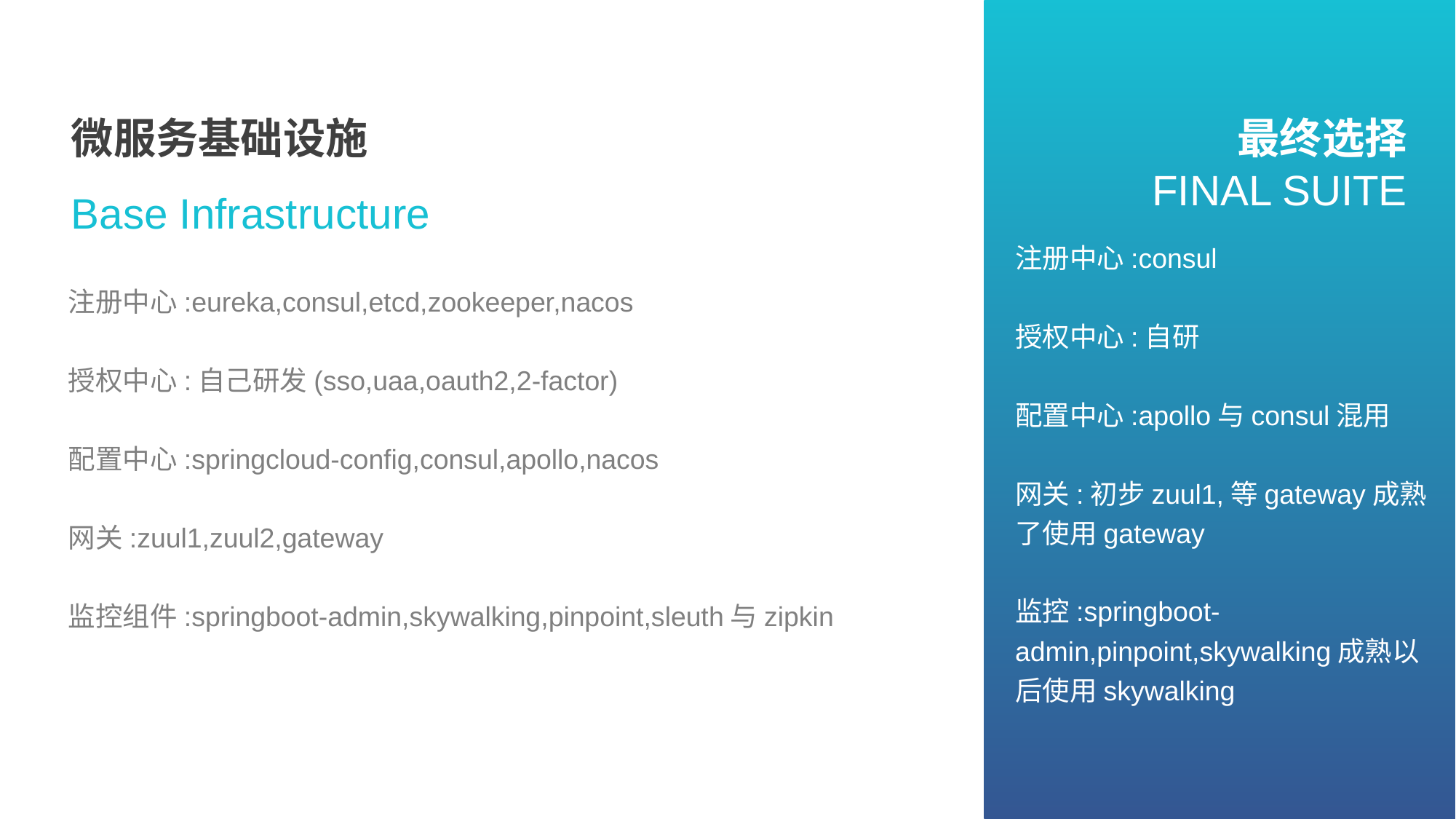

最终选择
微服务基础设施
FINAL SUITE
Base Infrastructure
注册中心:consul

授权中心:自研

配置中心:apollo与consul混用

网关:初步zuul1,等gateway成熟了使用gateway

监控:springboot-admin,pinpoint,skywalking成熟以后使用skywalking

注册中心:eureka,consul,etcd,zookeeper,nacos

授权中心:自己研发(sso,uaa,oauth2,2-factor)

配置中心:springcloud-config,consul,apollo,nacos

网关:zuul1,zuul2,gateway

监控组件:springboot-admin,skywalking,pinpoint,sleuth与zipkin